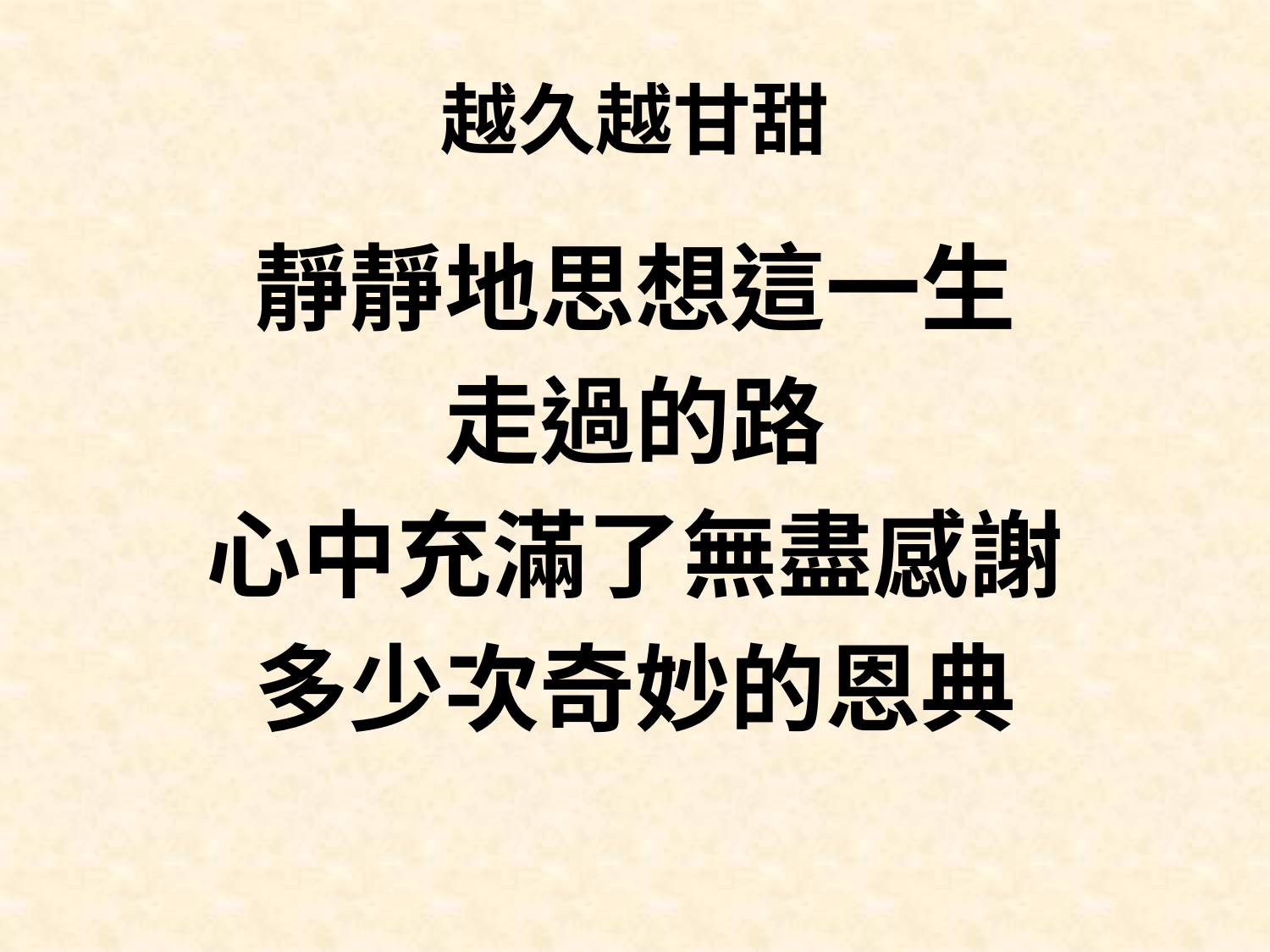

# 越久越甘甜
靜靜地思想這一生
走過的路
心中充滿了無盡感謝
多少次奇妙的恩典